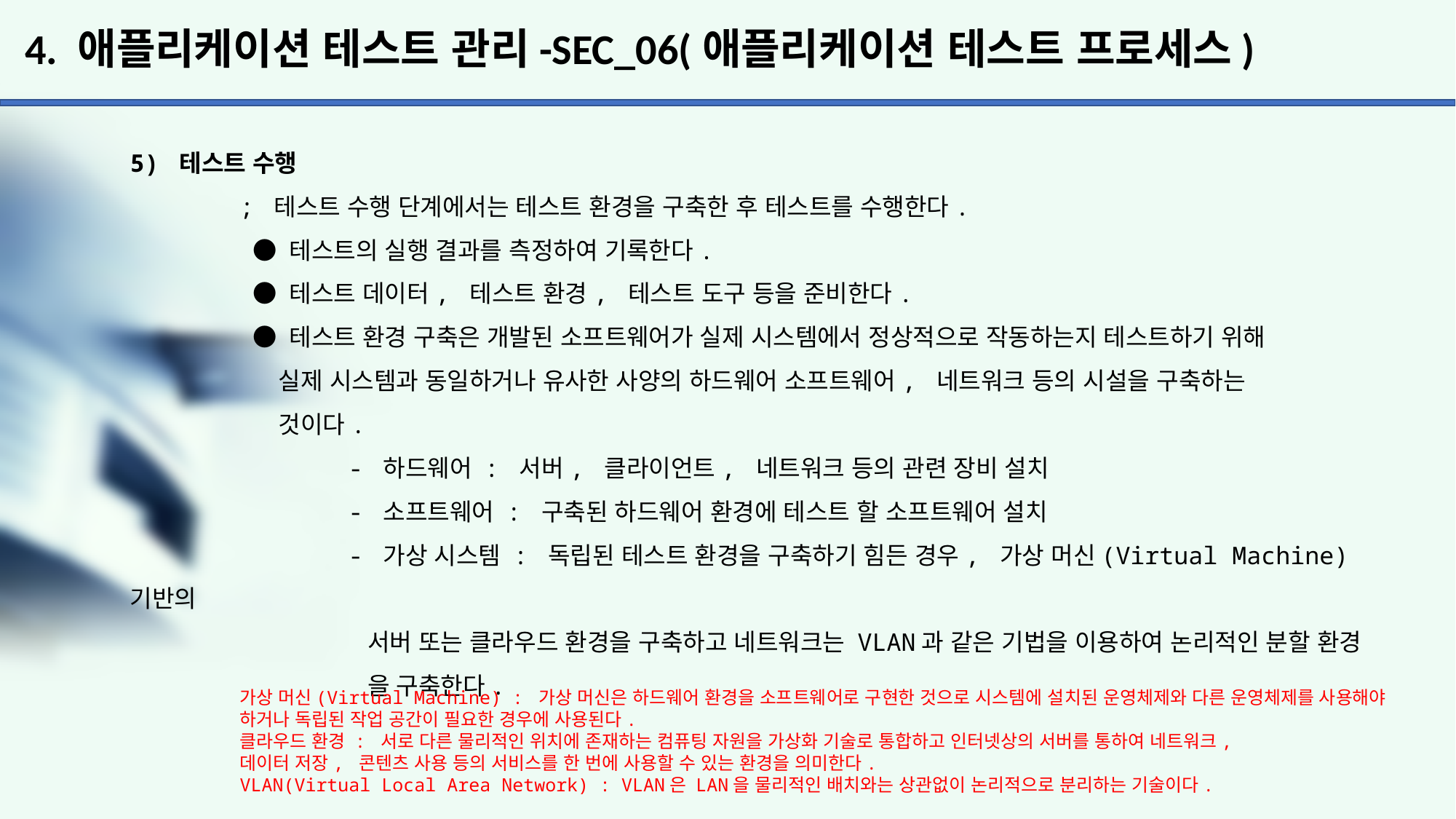

# 4. 애플리케이션 테스트 관리-SEC_06(애플리케이션 테스트 프로세스)
5) 테스트 수행
	; 테스트 수행 단계에서는 테스트 환경을 구축한 후 테스트를 수행한다.
 	  ● 테스트의 실행 결과를 측정하여 기록한다.
	  ● 테스트 데이터, 테스트 환경, 테스트 도구 등을 준비한다.
	  ● 테스트 환경 구축은 개발된 소프트웨어가 실제 시스템에서 정상적으로 작동하는지 테스트하기 위해
	     실제 시스템과 동일하거나 유사한 사양의 하드웨어 소프트웨어, 네트워크 등의 시설을 구축하는
	     것이다.
		- 하드웨어 : 서버, 클라이언트, 네트워크 등의 관련 장비 설치
		- 소프트웨어 : 구축된 하드웨어 환경에 테스트 할 소프트웨어 설치
		- 가상 시스템 : 독립된 테스트 환경을 구축하기 힘든 경우, 가상 머신(Virtual Machine) 기반의
		  서버 또는 클라우드 환경을 구축하고 네트워크는 VLAN과 같은 기법을 이용하여 논리적인 분할 환경
		  을 구축한다.
가상 머신(Virtual Machine) : 가상 머신은 하드웨어 환경을 소프트웨어로 구현한 것으로 시스템에 설치된 운영체제와 다른 운영체제를 사용해야 하거나 독립된 작업 공간이 필요한 경우에 사용된다.
클라우드 환경 : 서로 다른 물리적인 위치에 존재하는 컴퓨팅 자원을 가상화 기술로 통합하고 인터넷상의 서버를 통하여 네트워크,
데이터 저장, 콘텐츠 사용 등의 서비스를 한 번에 사용할 수 있는 환경을 의미한다.
VLAN(Virtual Local Area Network) : VLAN은 LAN을 물리적인 배치와는 상관없이 논리적으로 분리하는 기술이다.